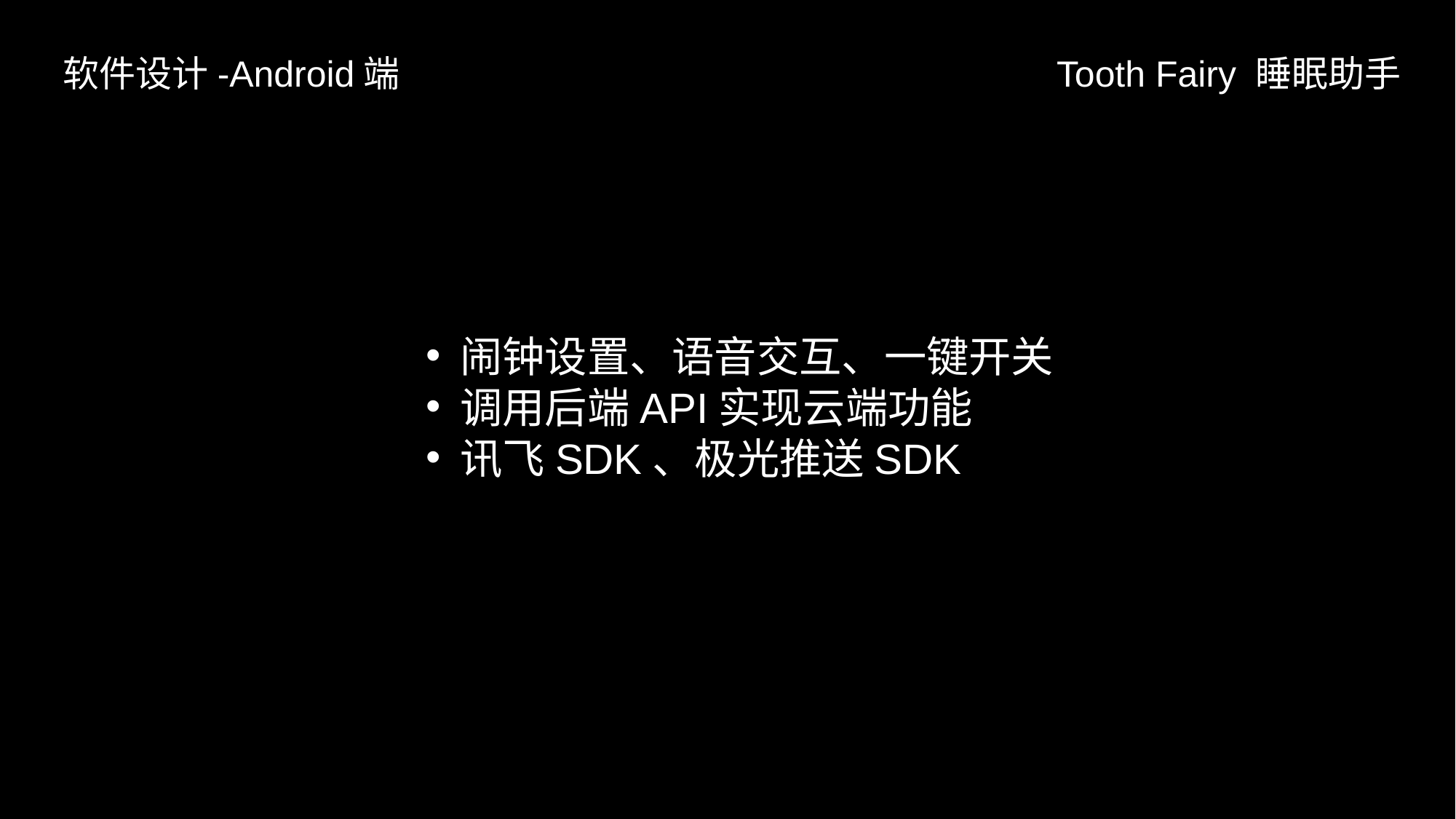

软件设计-Android端
Tooth Fairy 睡眠助手
闹钟设置、语音交互、一键开关
调用后端API实现云端功能
讯飞SDK、极光推送SDK